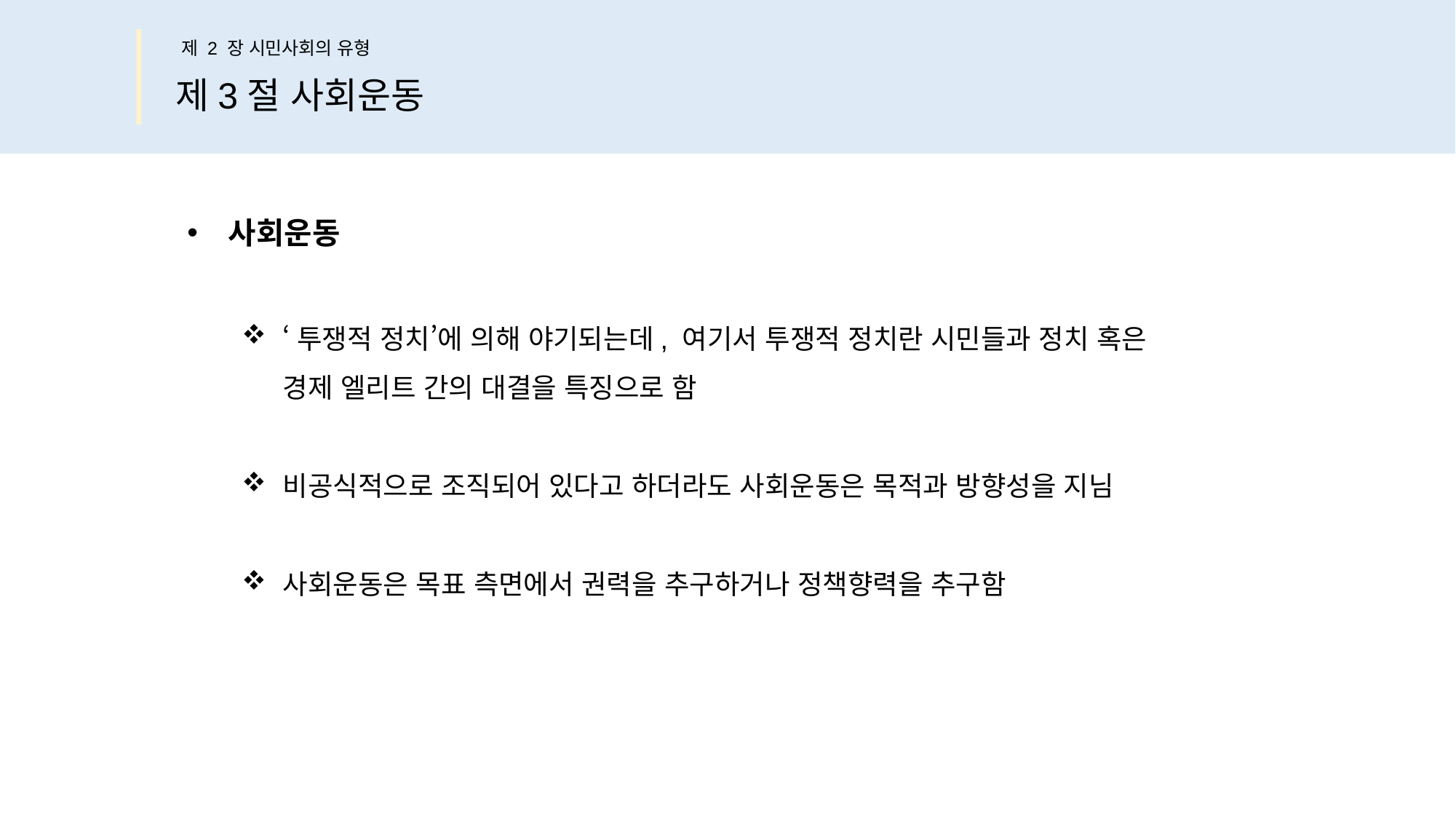

제 2 장 시민사회의 유형
제3절 사회운동
사회운동

‘투쟁적 정치’에 의해 야기되는데, 여기서 투쟁적 정치란 시민들과 정치 혹은
경제 엘리트 간의 대결을 특징으로 함

비공식적으로 조직되어 있다고 하더라도 사회운동은 목적과 방향성을 지님

사회운동은 목표 측면에서 권력을 추구하거나 정책향력을 추구함